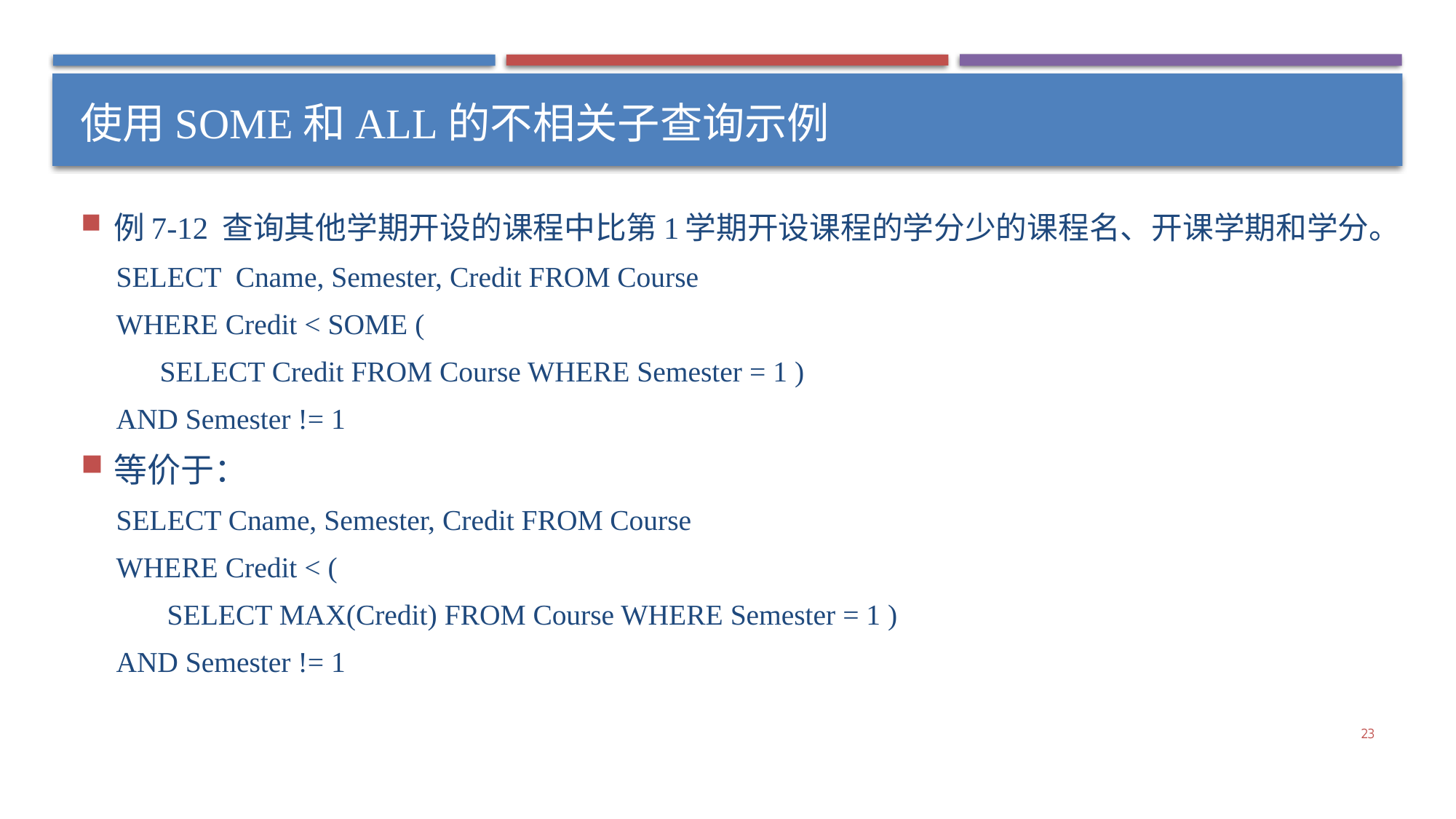

# 使用SOME和ALL的不相关子查询示例
例7-12 查询其他学期开设的课程中比第1学期开设课程的学分少的课程名、开课学期和学分。
SELECT  Cname, Semester, Credit FROM Course
WHERE Credit < SOME (
      SELECT Credit FROM Course WHERE Semester = 1 )
AND Semester != 1
等价于：
SELECT Cname, Semester, Credit FROM Course
WHERE Credit < (
       SELECT MAX(Credit) FROM Course WHERE Semester = 1 )
AND Semester != 1
23